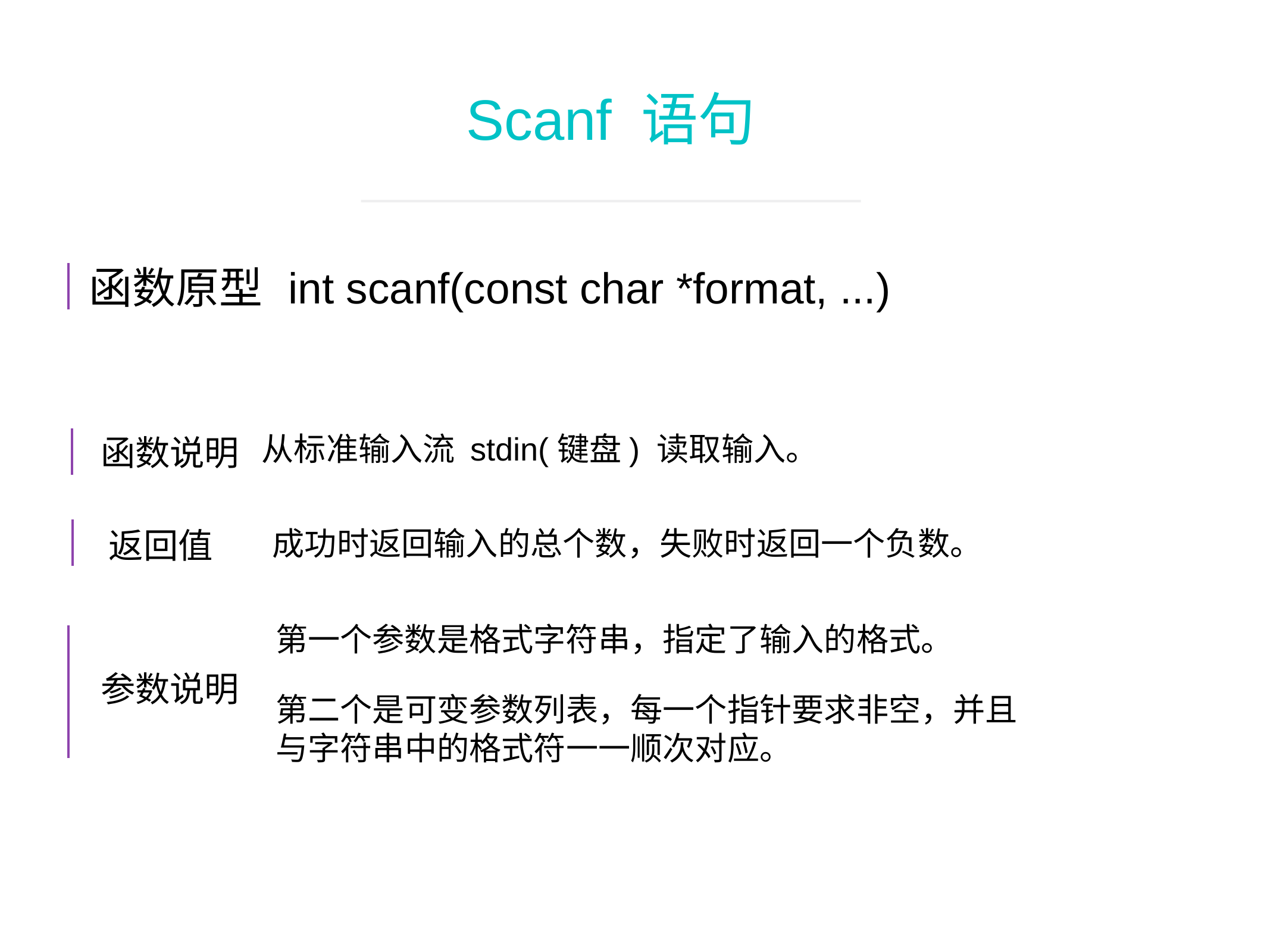

Scanf 语句

函数原型
int scanf(const char *format, ...)

从标准输入流 stdin(键盘) 读取输入。
函数说明

返回值
成功时返回输入的总个数，失败时返回一个负数。

第一个参数是格式字符串，指定了输入的格式。

参数说明
第二个是可变参数列表，每一个指针要求非空，并且与字符串中的格式符一一顺次对应。